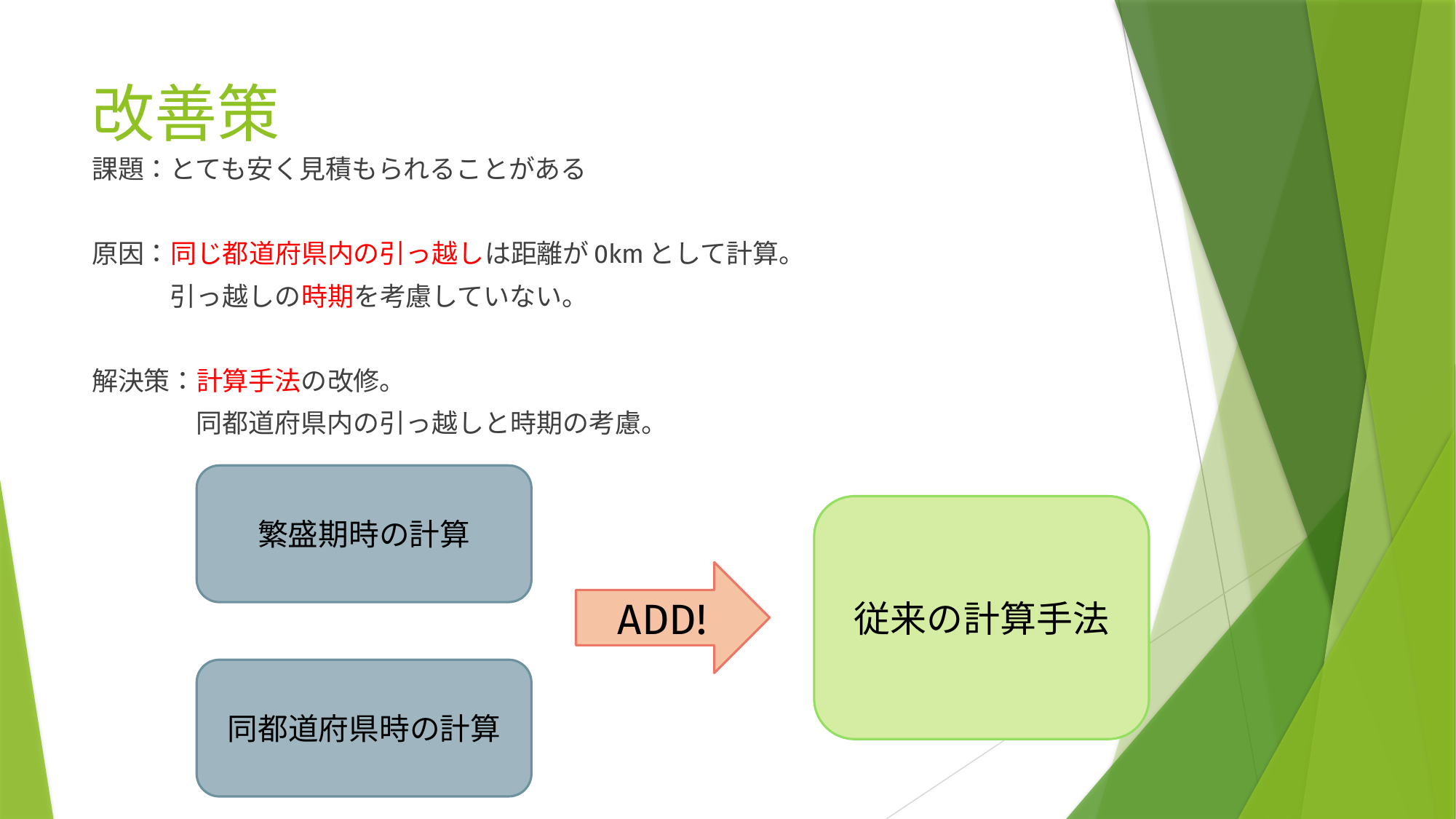

# 改善策
課題：とても安く見積もられることがある

原因：同じ都道府県内の引っ越しは距離が0kmとして計算。
　　　引っ越しの時期を考慮していない。

解決策：計算手法の改修。
　　　　同都道府県内の引っ越しと時期の考慮。

繁盛期時の計算
従来の計算手法

ADD!
同都道府県時の計算